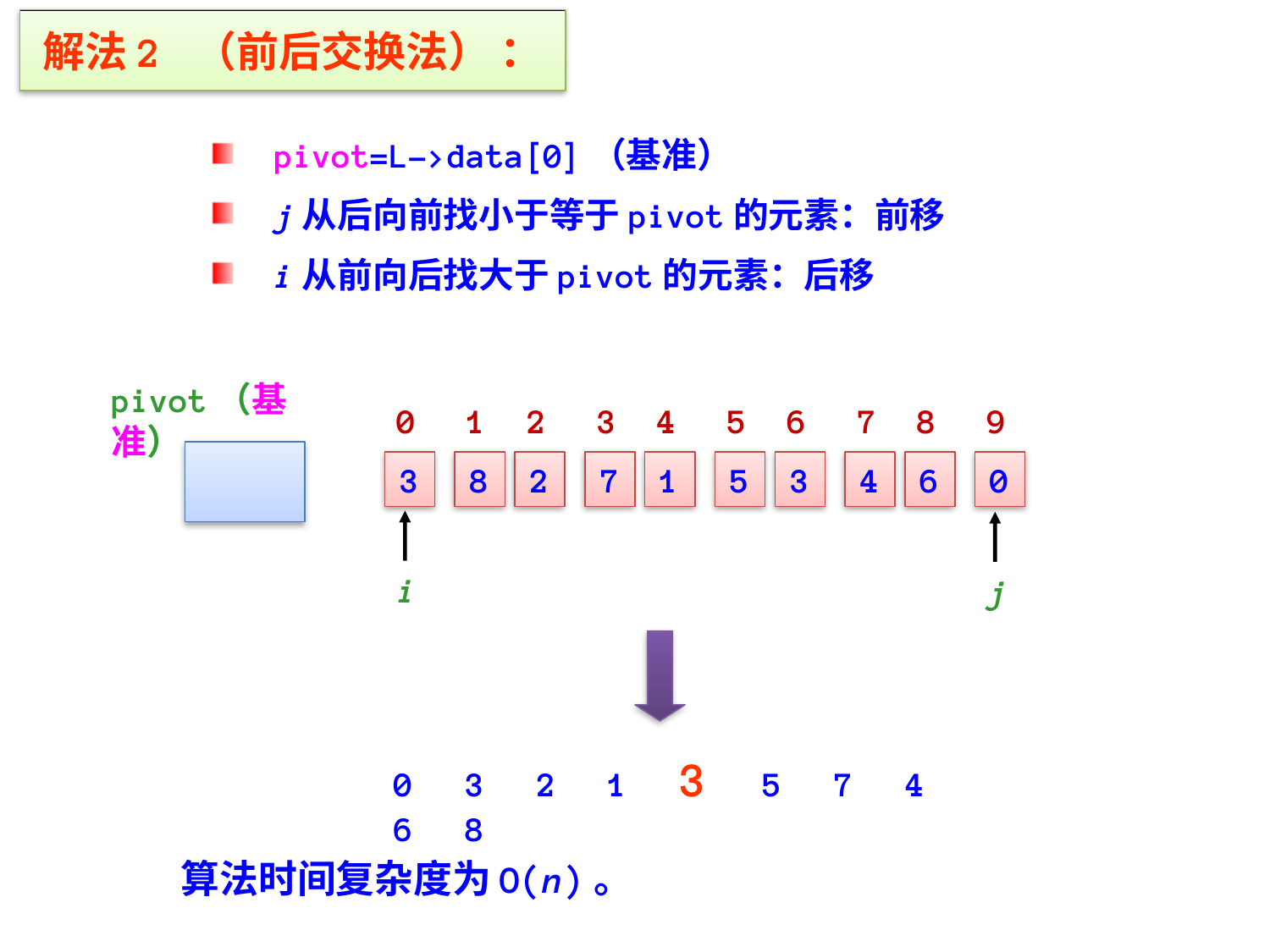

解法2 （前后交换法） ：
pivot=L->data[0]（基准）
j从后向前找小于等于pivot的元素：前移
i从前向后找大于pivot的元素：后移
pivot（基准）
0
1
2
3
4
5
6
7
8
9

3
8
2
7
1
5
3
4
6
0

i

j

0　3　2　1　3　5　7　4　6　8
算法时间复杂度为O(n)。